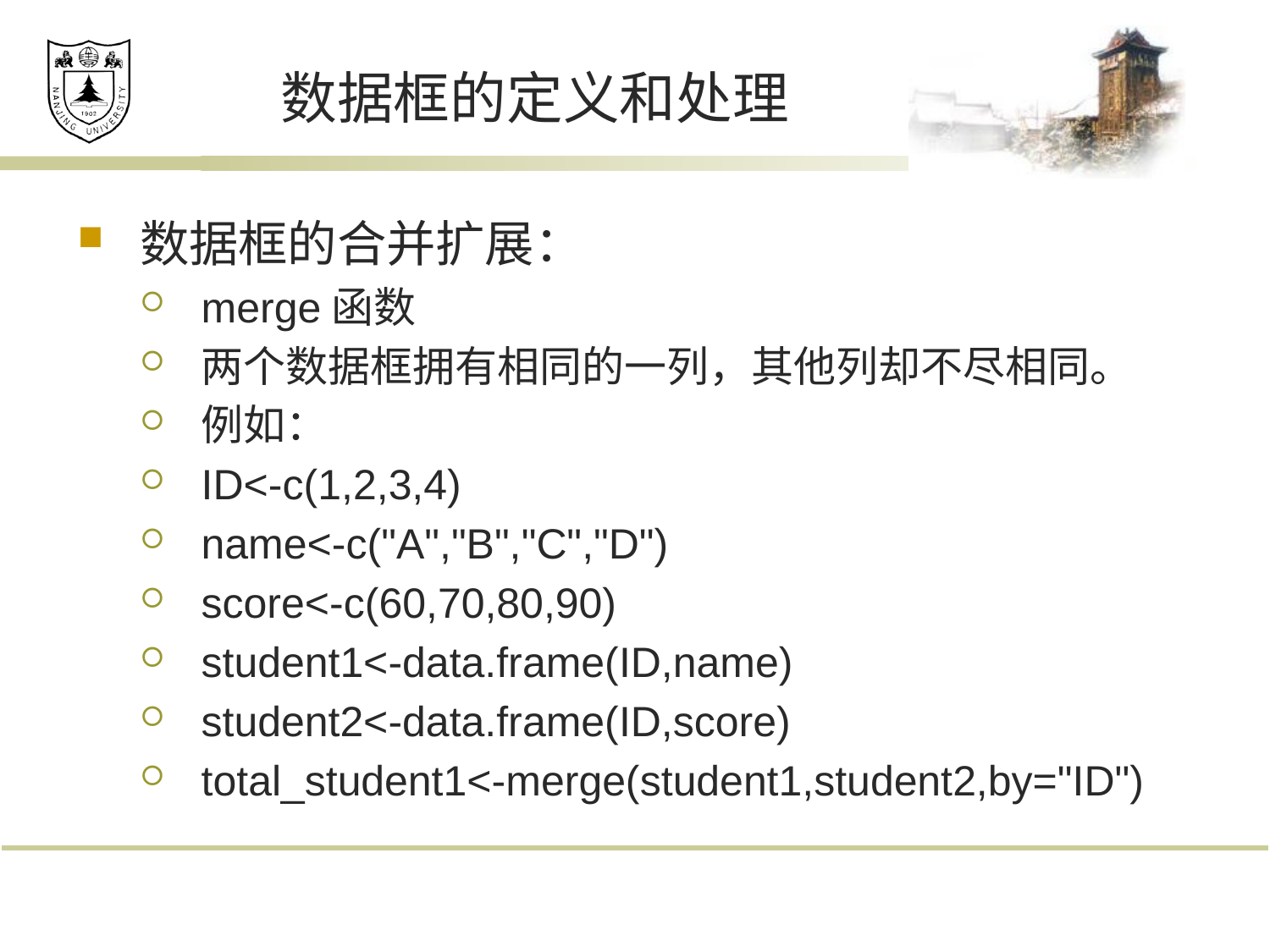

# 数据框的定义和处理
数据框的合并扩展：
merge函数
两个数据框拥有相同的一列，其他列却不尽相同。
例如：
ID<-c(1,2,3,4)
name<-c("A","B","C","D")
score<-c(60,70,80,90)
student1<-data.frame(ID,name)
student2<-data.frame(ID,score)
total_student1<-merge(student1,student2,by="ID")